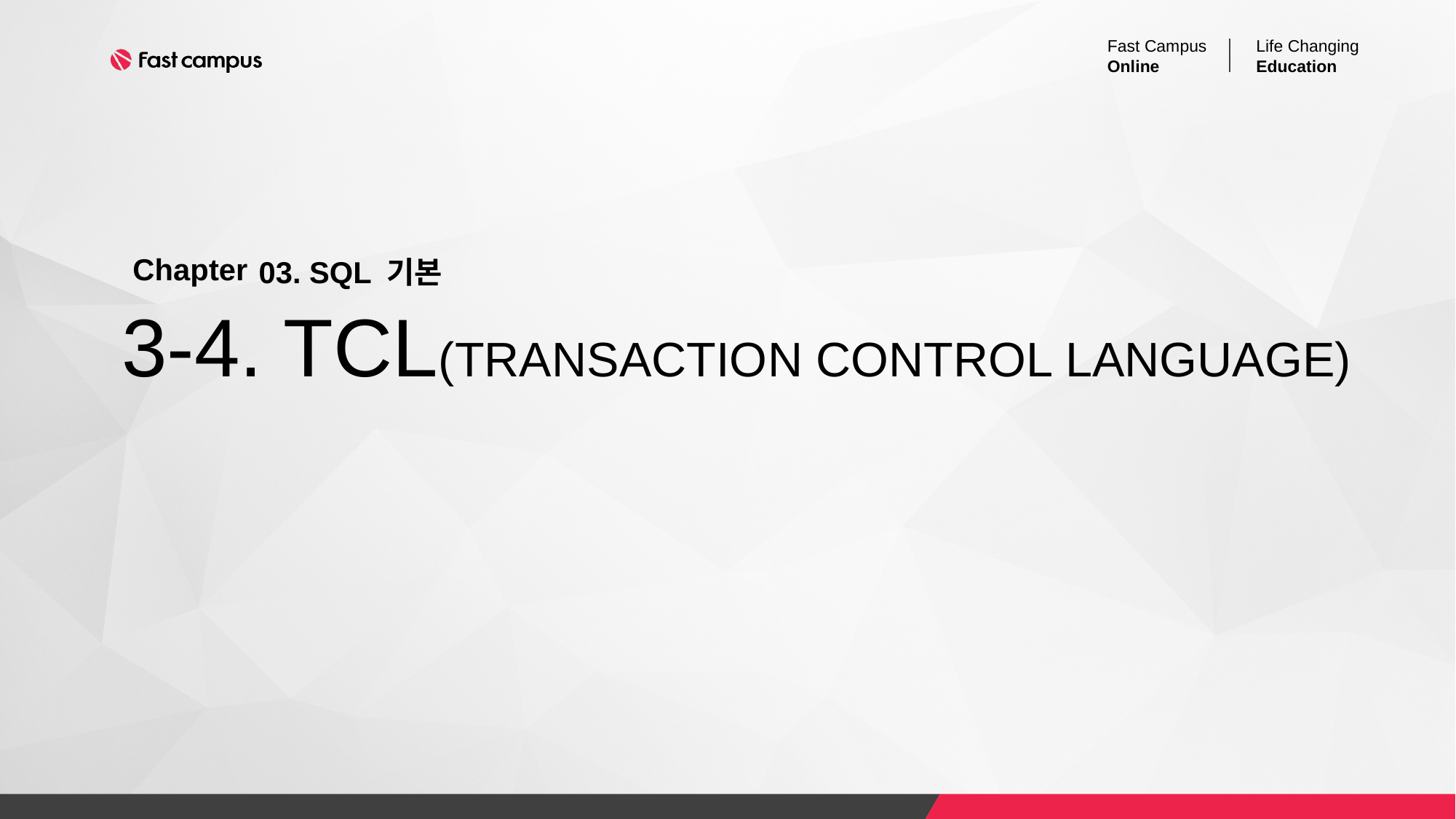

03. SQL 기본
# 3-4. TCL(TRANSACTION CONTROL LANGUAGE)